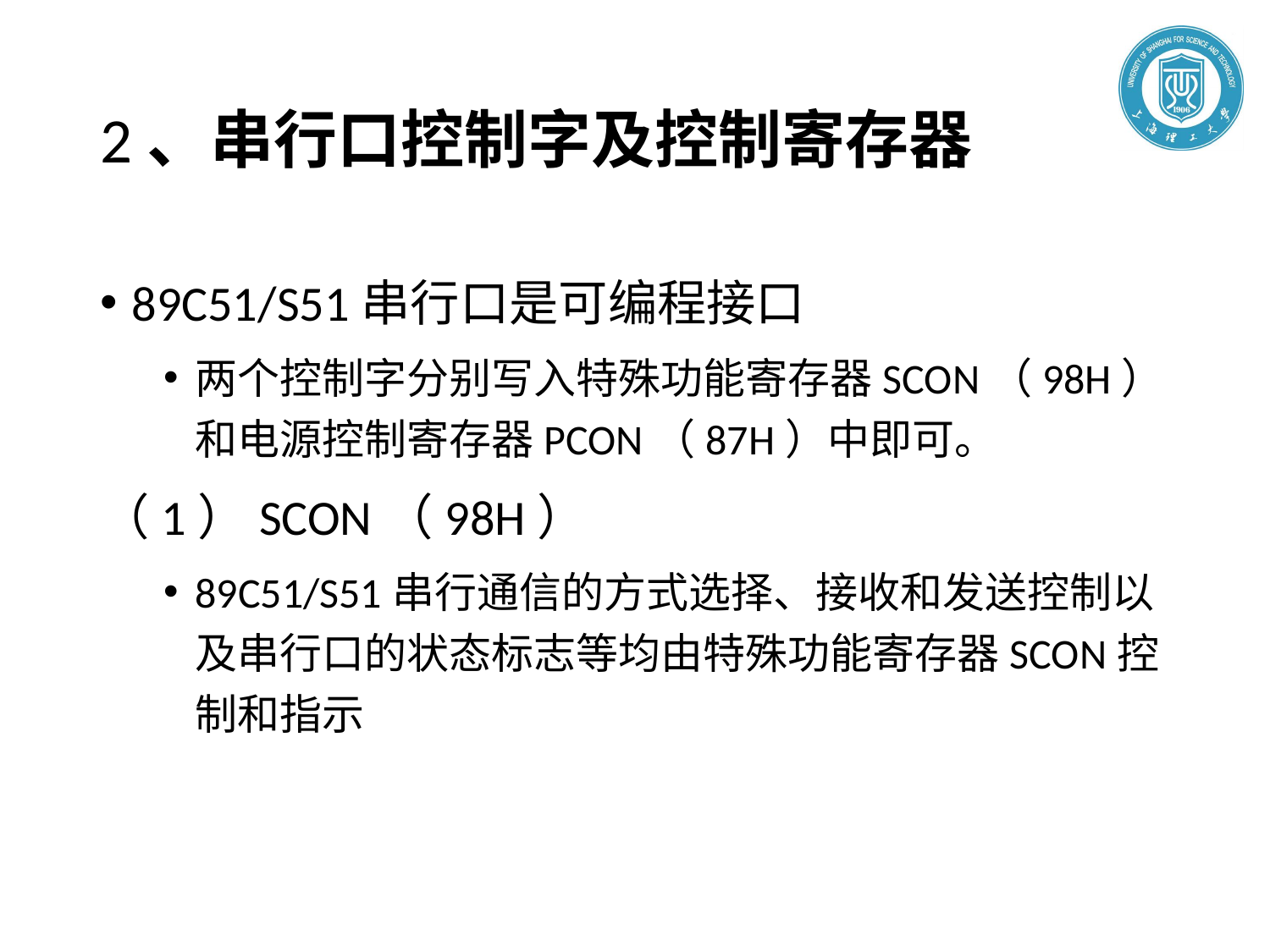

# 2、串行口控制字及控制寄存器
89C51/S51串行口是可编程接口
两个控制字分别写入特殊功能寄存器SCON（98H）和电源控制寄存器PCON（87H）中即可。
（1）SCON（98H）
89C51/S51串行通信的方式选择、接收和发送控制以及串行口的状态标志等均由特殊功能寄存器SCON控制和指示